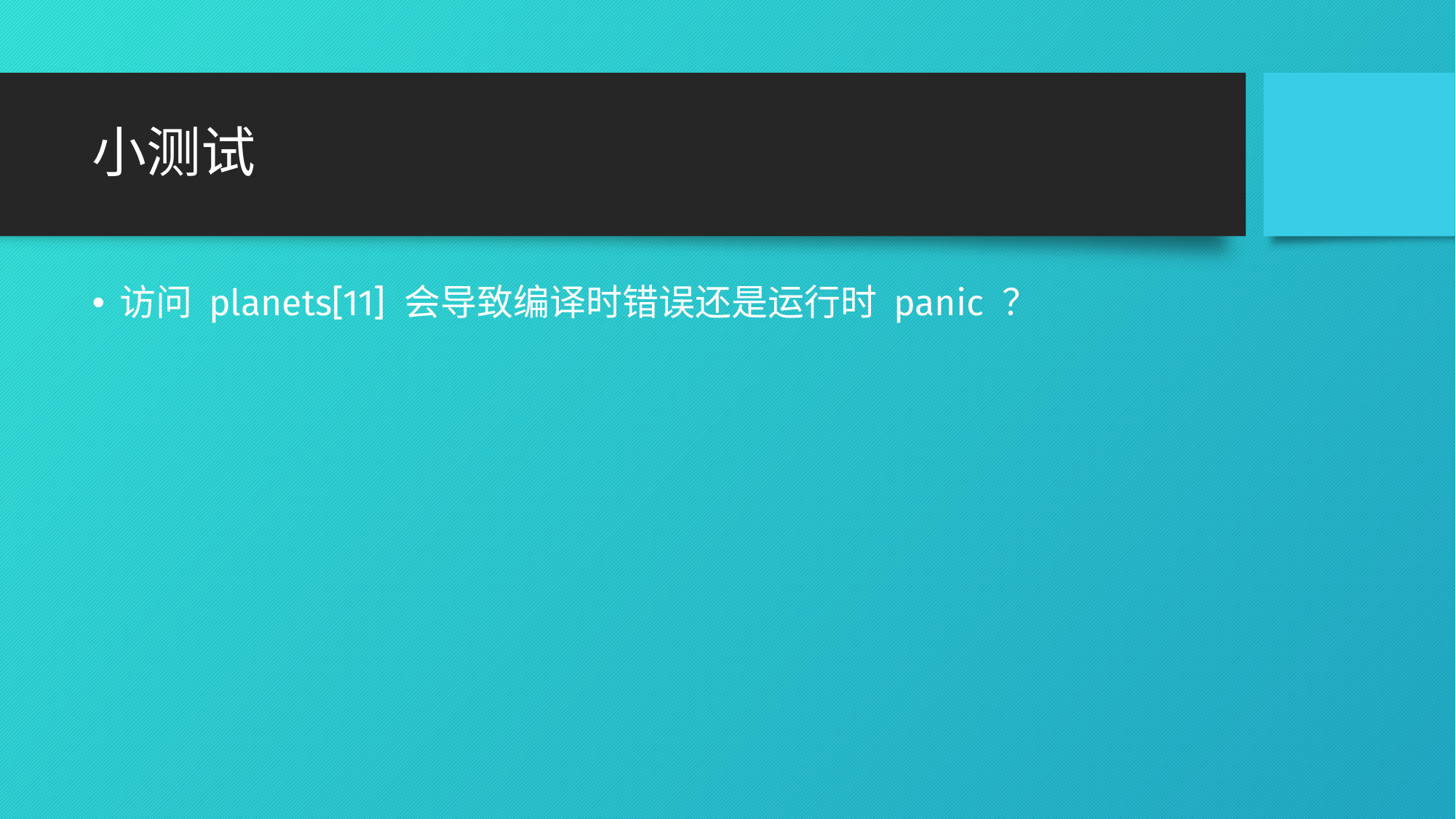

# 小测试
访问 planets[11] 会导致编译时错误还是运行时 panic ？